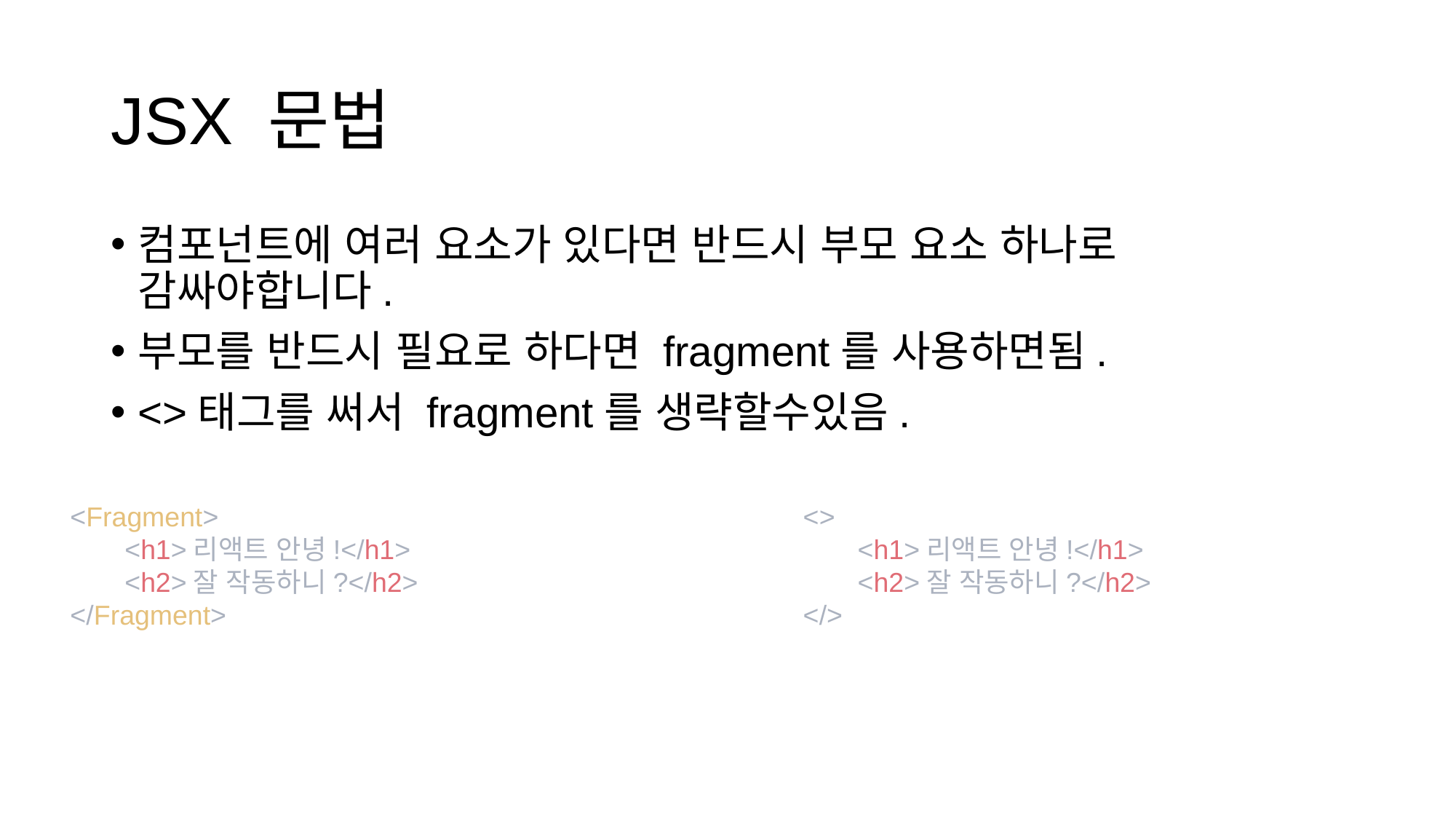

# JSX 문법
컴포넌트에 여러 요소가 있다면 반드시 부모 요소 하나로 감싸야합니다.
부모를 반드시 필요로 하다면 fragment를 사용하면됨.
<>태그를 써서 fragment를 생략할수있음.
<Fragment>
<h1>리액트 안녕!</h1>
<h2>잘 작동하니?</h2>
</Fragment>
<>
<h1>리액트 안녕!</h1>
<h2>잘 작동하니?</h2>
</>